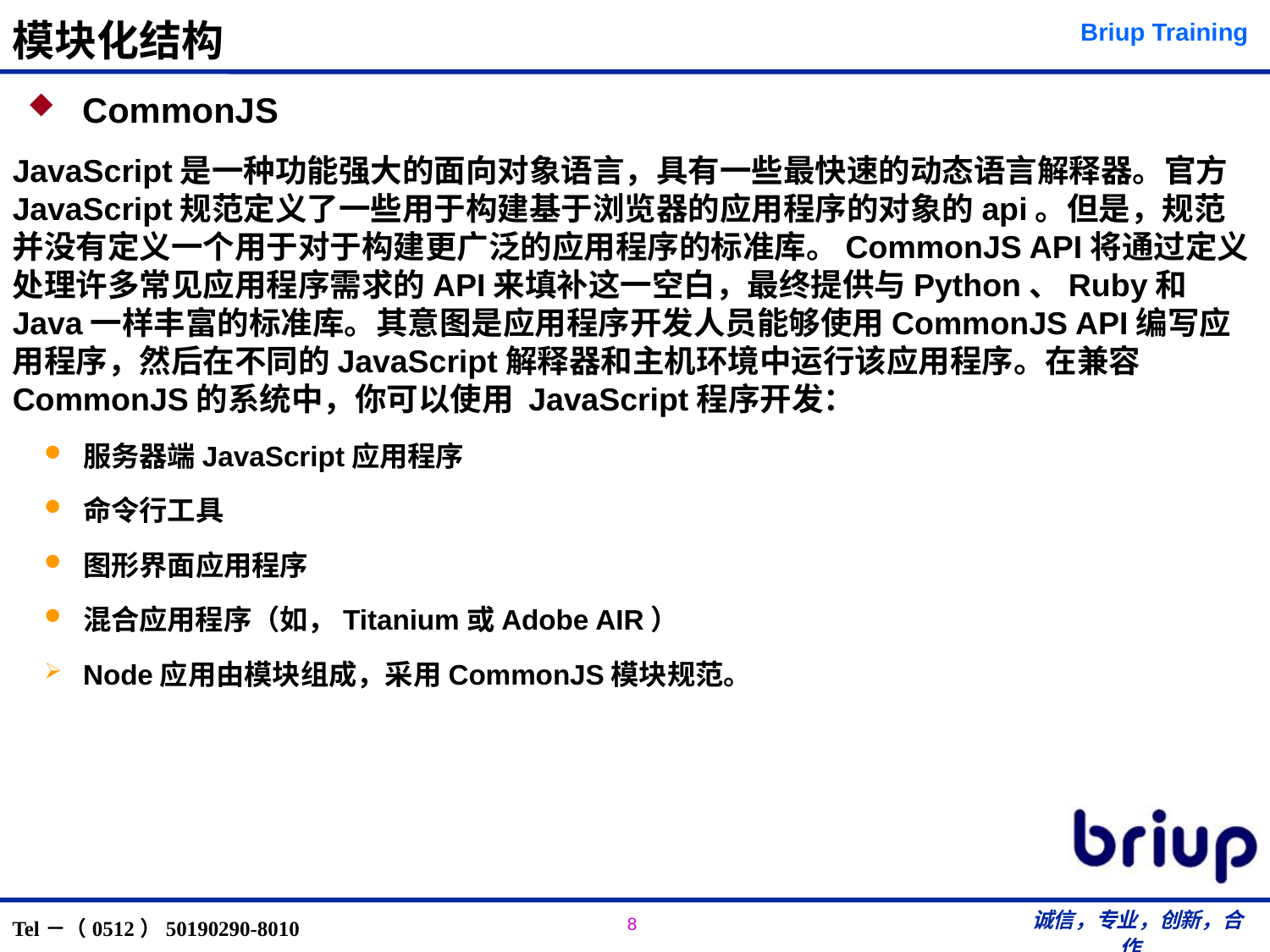

# 模块化结构
 CommonJS
JavaScript是一种功能强大的面向对象语言，具有一些最快速的动态语言解释器。官方JavaScript规范定义了一些用于构建基于浏览器的应用程序的对象的api。但是，规范并没有定义一个用于对于构建更广泛的应用程序的标准库。CommonJS API将通过定义处理许多常见应用程序需求的API来填补这一空白，最终提供与Python、Ruby和Java一样丰富的标准库。其意图是应用程序开发人员能够使用CommonJS API编写应用程序，然后在不同的JavaScript解释器和主机环境中运行该应用程序。在兼容CommonJS的系统中，你可以使用 JavaScript程序开发：
服务器端JavaScript应用程序
命令行工具
图形界面应用程序
混合应用程序（如，Titanium或Adobe AIR）
Node应用由模块组成，采用CommonJS模块规范。